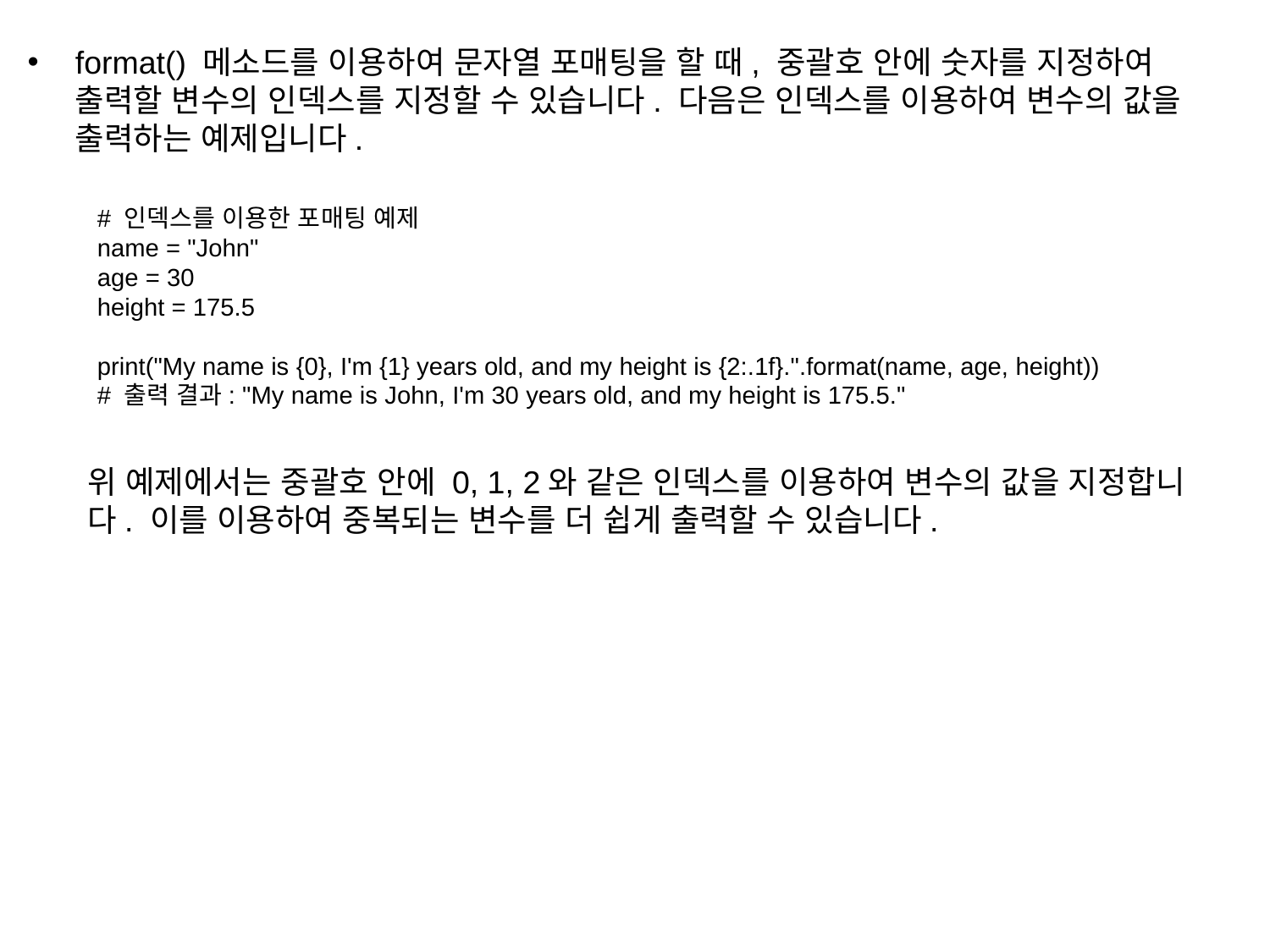

format() 메소드를 이용하여 문자열 포매팅을 할 때, 중괄호 안에 숫자를 지정하여 출력할 변수의 인덱스를 지정할 수 있습니다. 다음은 인덱스를 이용하여 변수의 값을 출력하는 예제입니다.

# 인덱스를 이용한 포매팅 예제
name = "John"
age = 30
height = 175.5

print("My name is {0}, I'm {1} years old, and my height is {2:.1f}.".format(name, age, height))
# 출력 결과: "My name is John, I'm 30 years old, and my height is 175.5."
위 예제에서는 중괄호 안에 0, 1, 2와 같은 인덱스를 이용하여 변수의 값을 지정합니다. 이를 이용하여 중복되는 변수를 더 쉽게 출력할 수 있습니다.